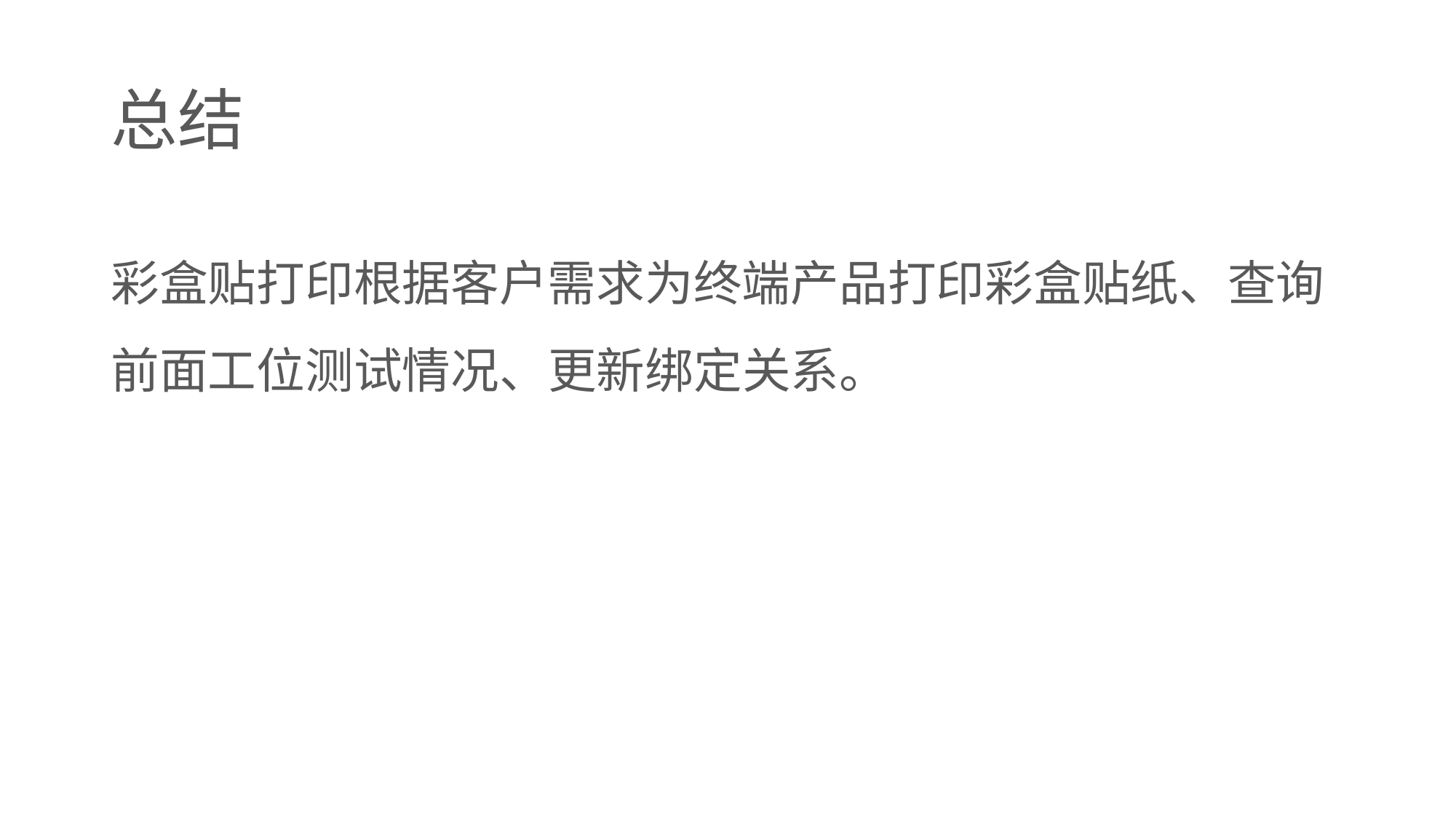

# 总结
彩盒贴打印根据客户需求为终端产品打印彩盒贴纸、查询前面工位测试情况、更新绑定关系。